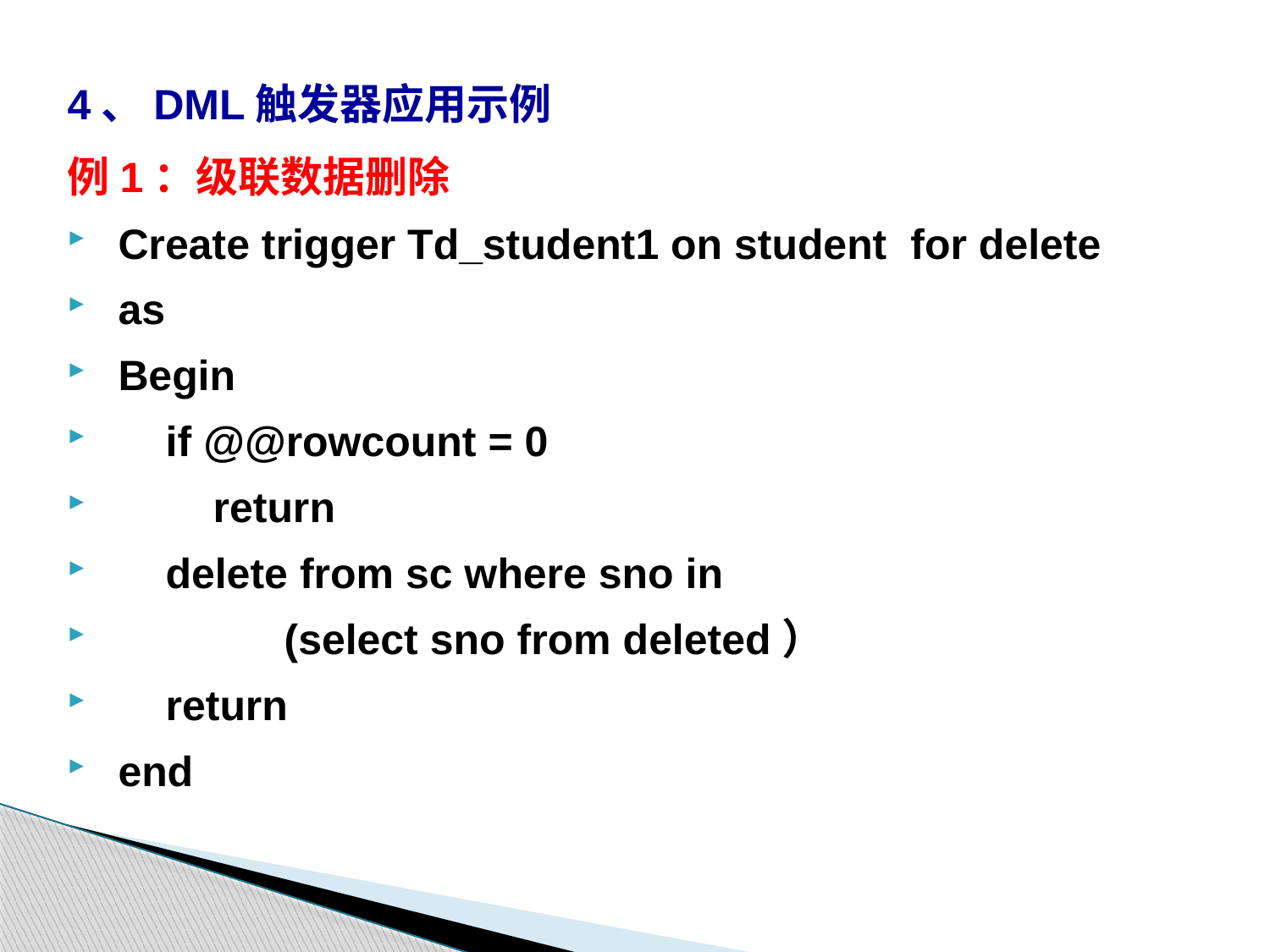

4、DML触发器应用示例
例1：级联数据删除
Create trigger Td_student1 on student  for delete
as
Begin
    if @@rowcount = 0
        return
    delete from sc where sno in
              (select sno from deleted）
    return
end